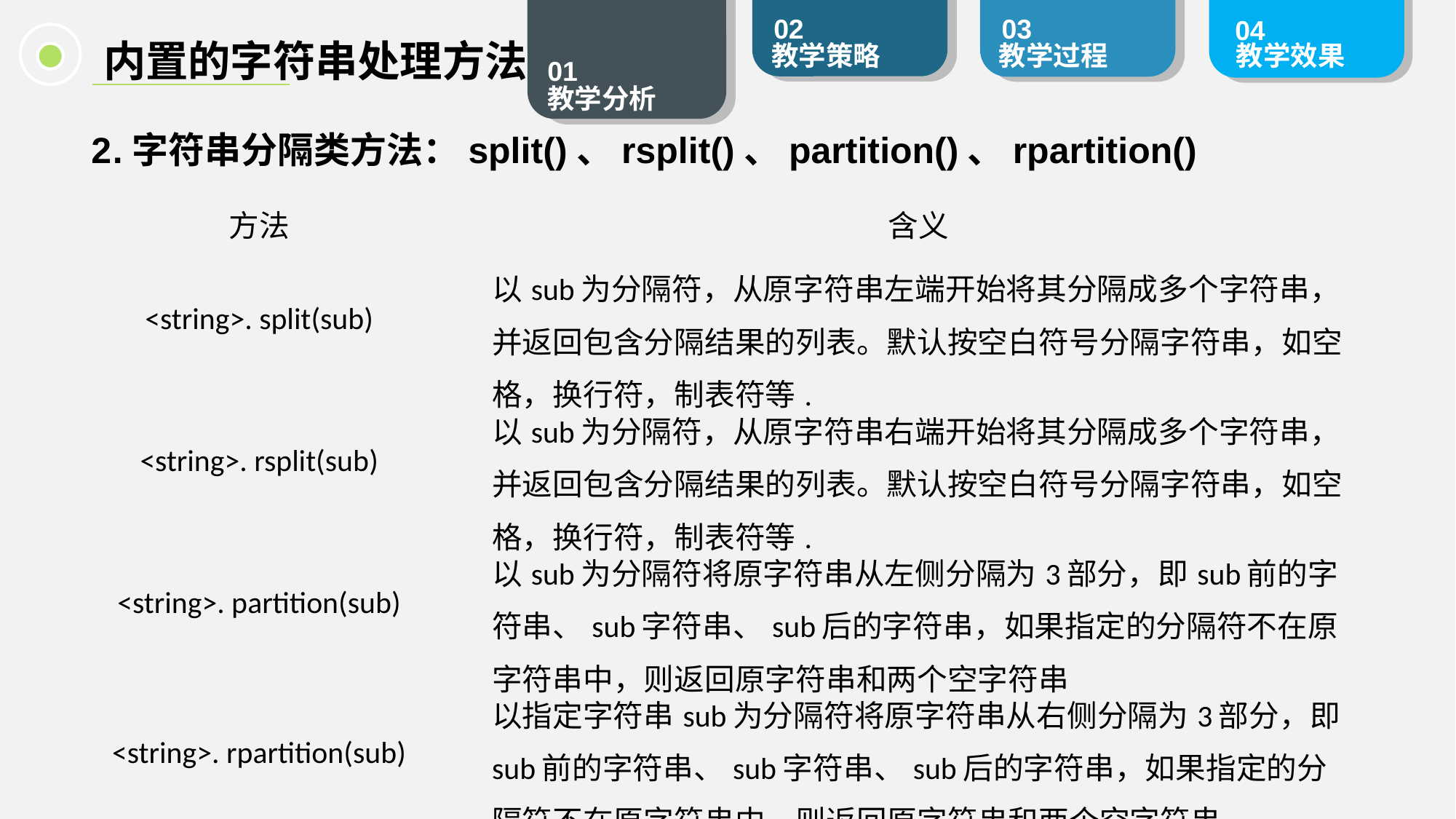

内置的字符串处理方法

字符串分隔类方法：split()、rsplit()、partition()、rpartition()
| 方法 | 含义 |
| --- | --- |
| <string>. split(sub) | 以sub为分隔符，从原字符串左端开始将其分隔成多个字符串，并返回包含分隔结果的列表。默认按空白符号分隔字符串，如空格，换行符，制表符等. |
| <string>. rsplit(sub) | 以sub为分隔符，从原字符串右端开始将其分隔成多个字符串，并返回包含分隔结果的列表。默认按空白符号分隔字符串，如空格，换行符，制表符等. |
| <string>. partition(sub) | 以sub为分隔符将原字符串从左侧分隔为3部分，即sub前的字符串、sub字符串、sub后的字符串，如果指定的分隔符不在原字符串中，则返回原字符串和两个空字符串 |
| <string>. rpartition(sub) | 以指定字符串sub为分隔符将原字符串从右侧分隔为3部分，即sub前的字符串、sub字符串、sub后的字符串，如果指定的分隔符不在原字符串中，则返回原字符串和两个空字符串 |